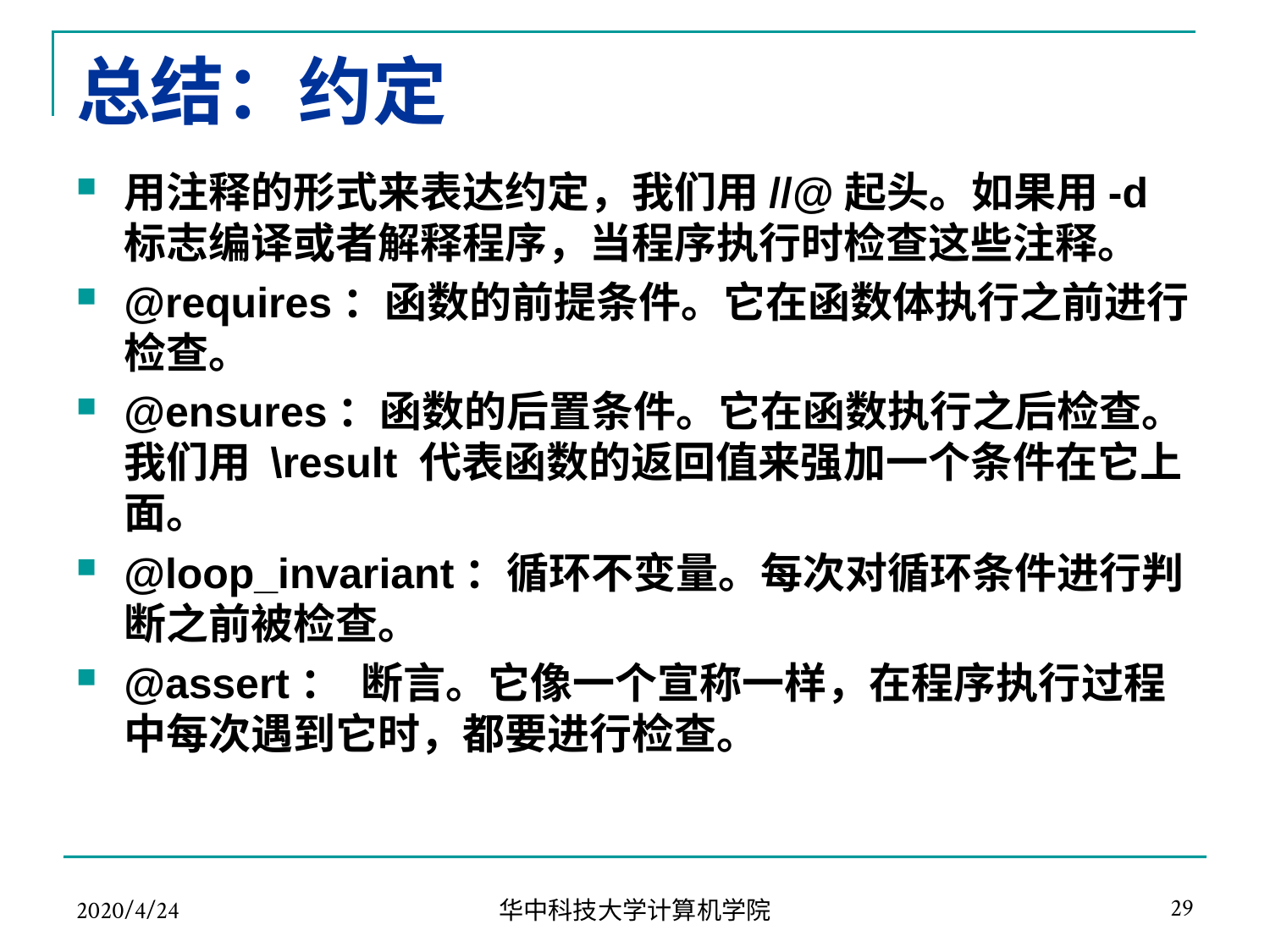

# 总结：约定
用注释的形式来表达约定，我们用//@起头。如果用-d标志编译或者解释程序，当程序执行时检查这些注释。
@requires：函数的前提条件。它在函数体执行之前进行检查。
@ensures：函数的后置条件。它在函数执行之后检查。我们用 \result 代表函数的返回值来强加一个条件在它上面。
@loop_invariant：循环不变量。每次对循环条件进行判断之前被检查。
@assert：  断言。它像一个宣称一样，在程序执行过程中每次遇到它时，都要进行检查。
2020/4/24
29
华中科技大学计算机学院